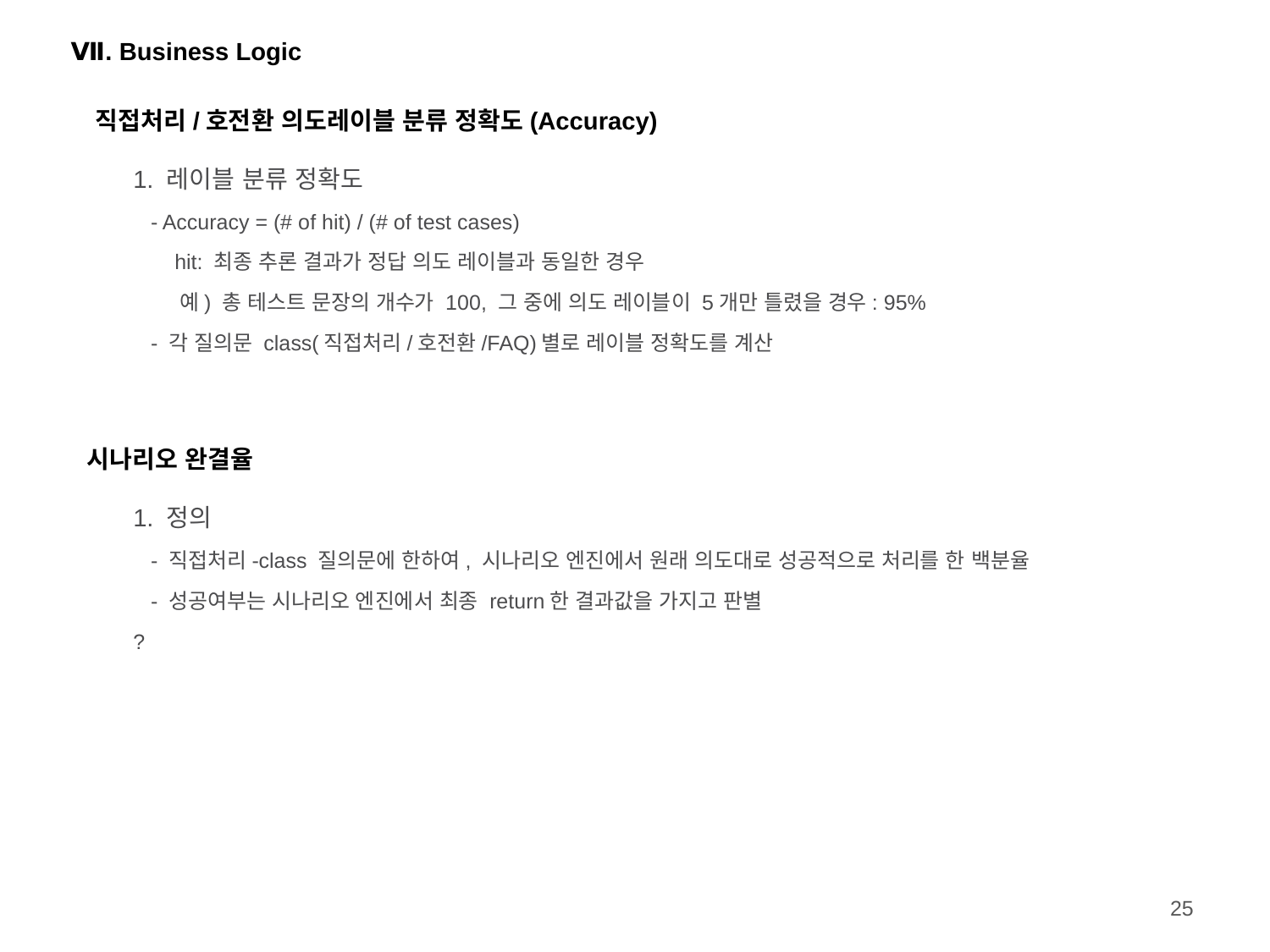

Ⅶ. Business Logic
직접처리/호전환 의도레이블 분류 정확도(Accuracy)
1. 레이블 분류 정확도
   - Accuracy = (# of hit) / (# of test cases)
       hit: 최종 추론 결과가 정답 의도 레이블과 동일한 경우
       예) 총 테스트 문장의 개수가 100, 그 중에 의도 레이블이 5개만 틀렸을 경우: 95%
   - 각 질의문 class(직접처리/호전환/FAQ)별로 레이블 정확도를 계산

시나리오 완결율
1. 정의
   - 직접처리-class 질의문에 한하여, 시나리오 엔진에서 원래 의도대로 성공적으로 처리를 한 백분율
   - 성공여부는 시나리오 엔진에서 최종 return한 결과값을 가지고 판별
?

25